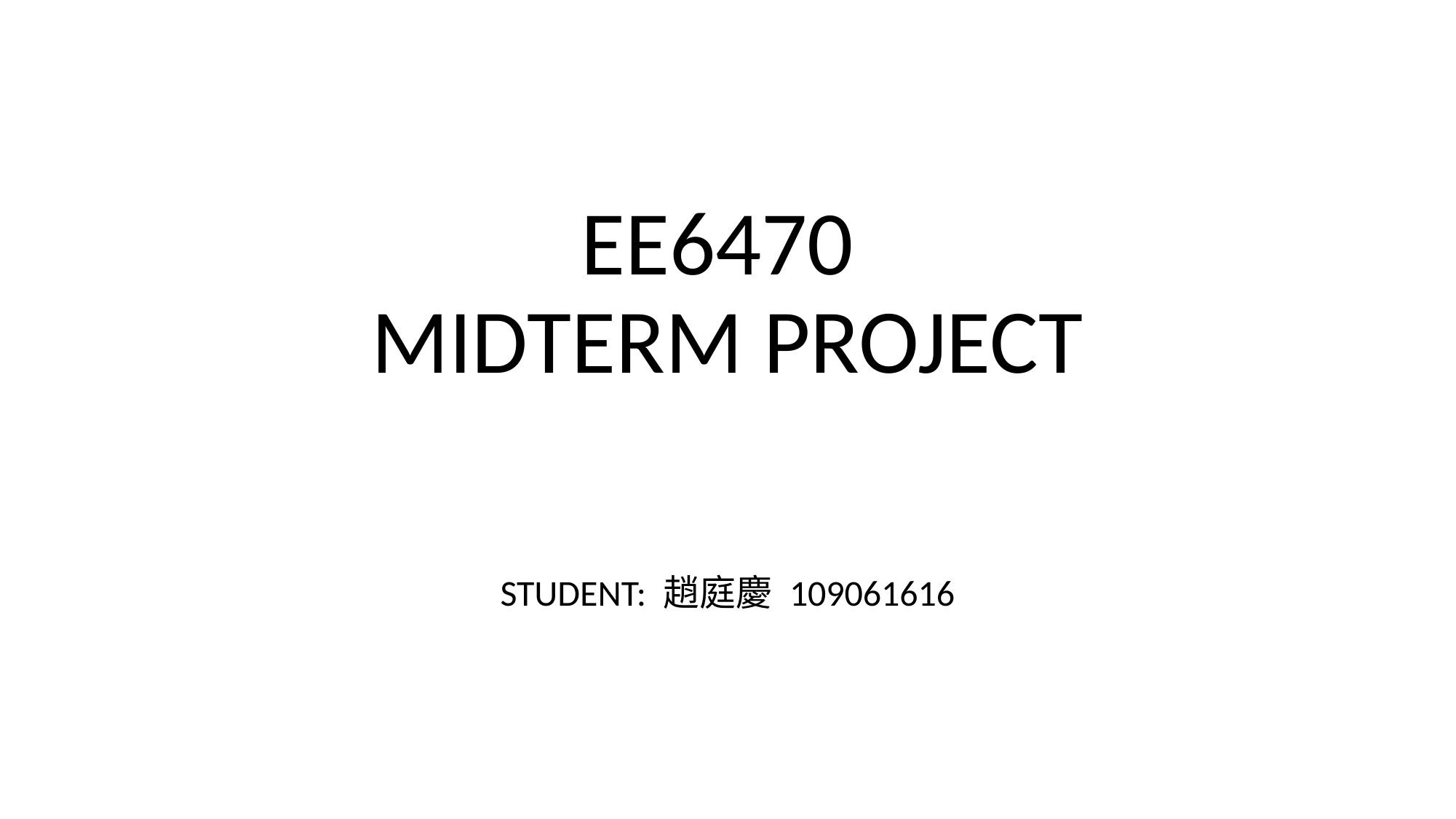

# EE6470 MIDTERM PROJECT
STUDENT: 趙庭慶 109061616